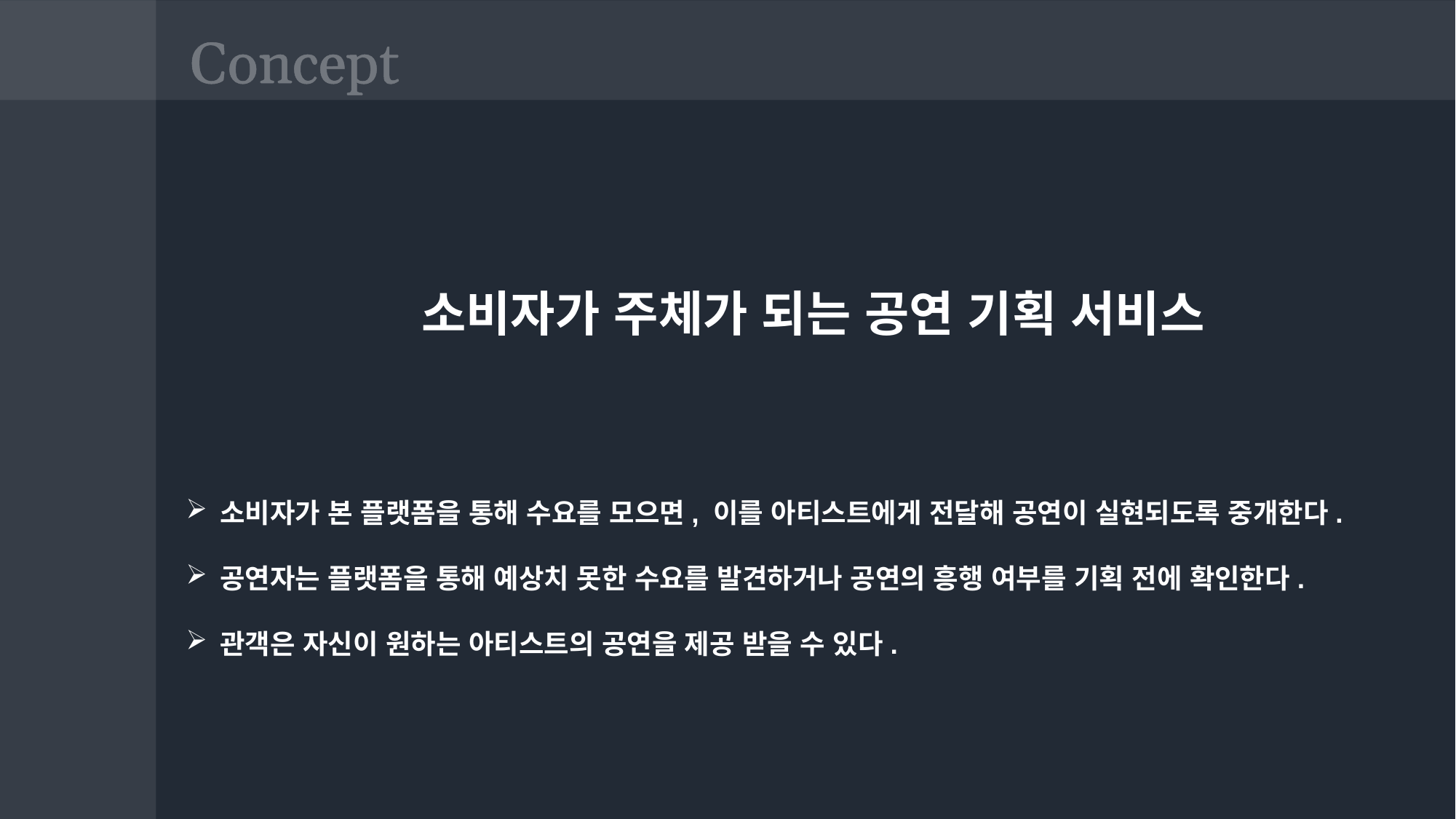

Concept
소비자가 주체가 되는 공연 기획 서비스
소비자가 본 플랫폼을 통해 수요를 모으면, 이를 아티스트에게 전달해 공연이 실현되도록 중개한다.

공연자는 플랫폼을 통해 예상치 못한 수요를 발견하거나 공연의 흥행 여부를 기획 전에 확인한다.

관객은 자신이 원하는 아티스트의 공연을 제공 받을 수 있다.